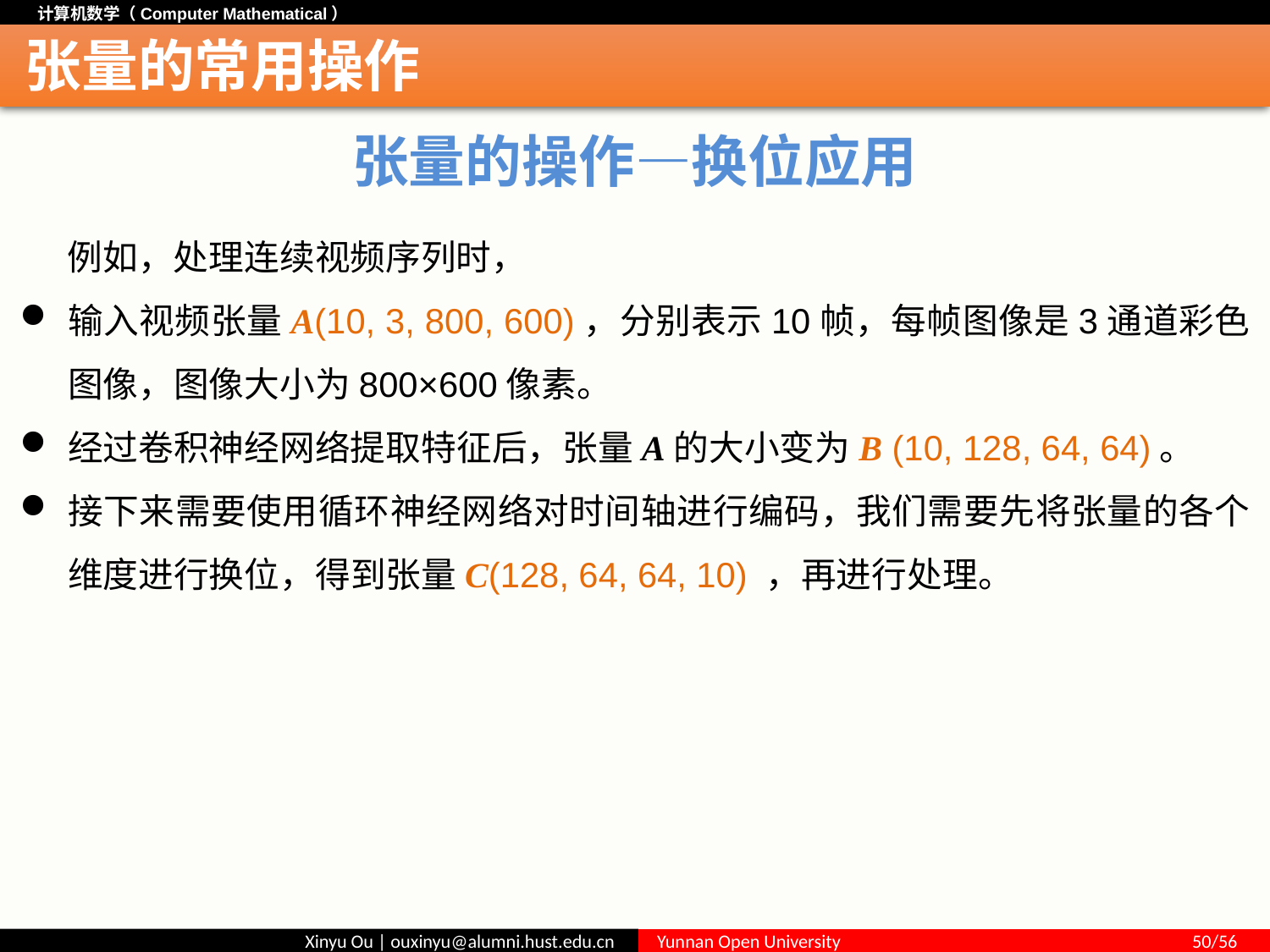

# 张量的常用操作
张量的操作—换位应用
     例如，处理连续视频序列时，
输入视频张量A(10, 3, 800, 600)，分别表示10帧，每帧图像是3通道彩色图像，图像大小为800×600像素。
经过卷积神经网络提取特征后，张量A的大小变为B (10, 128, 64, 64)。
接下来需要使用循环神经网络对时间轴进行编码，我们需要先将张量的各个维度进行换位，得到张量C(128, 64, 64, 10) ，再进行处理。